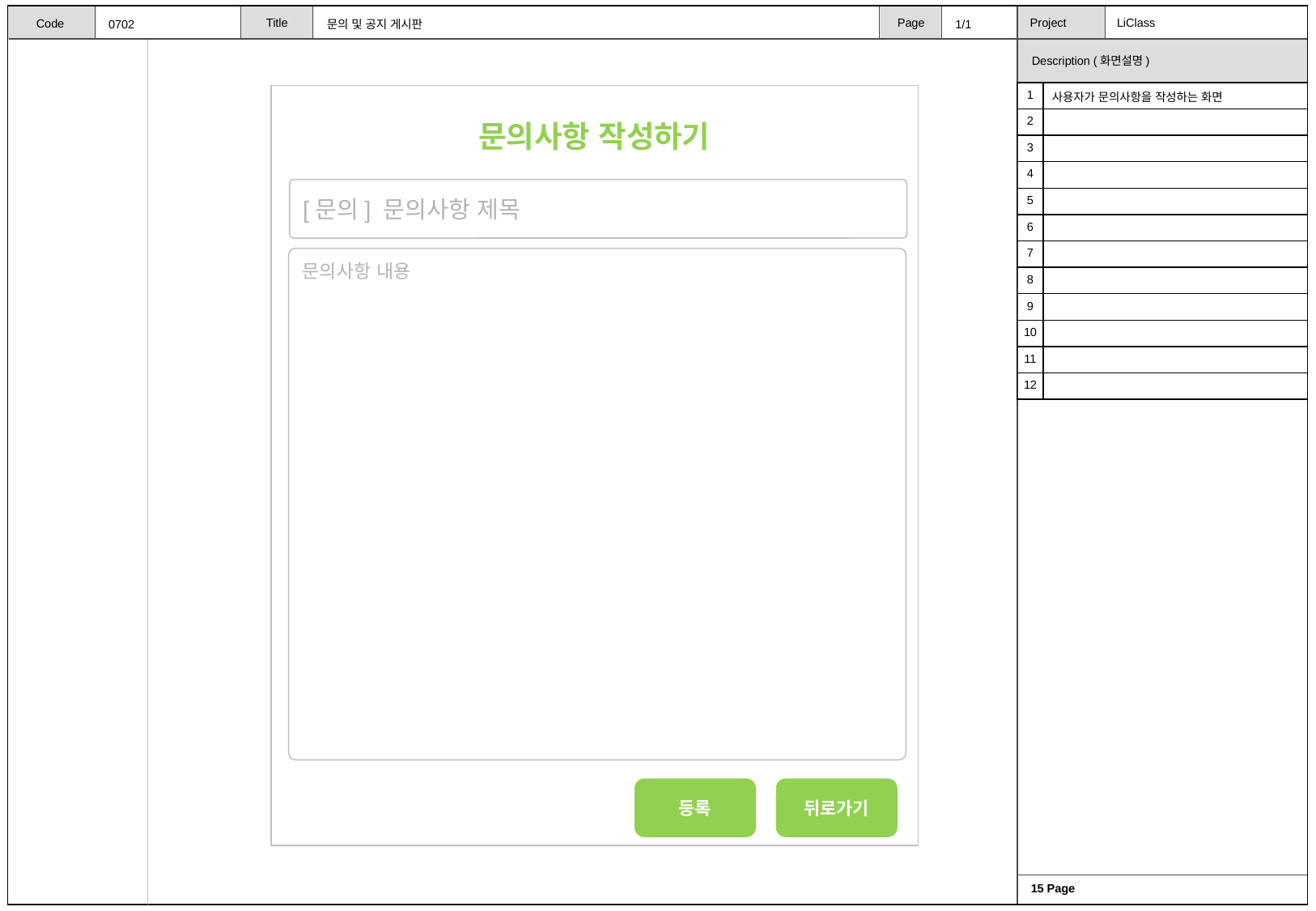

0702
문의 및 공지 게시판
1/1
| 1 | 사용자가 문의사항을 작성하는 화면 |
| --- | --- |
| 2 |  |
| 3 |  |
| 4 |  |
| 5 |  |
| 6 |  |
| 7 |  |
| 8 |  |
| 9 |  |
| 10 |  |
| 11 |  |
| 12 |  |

문의사항 작성하기
[문의] 문의사항 제목
문의사항 내용

등록
뒤로가기